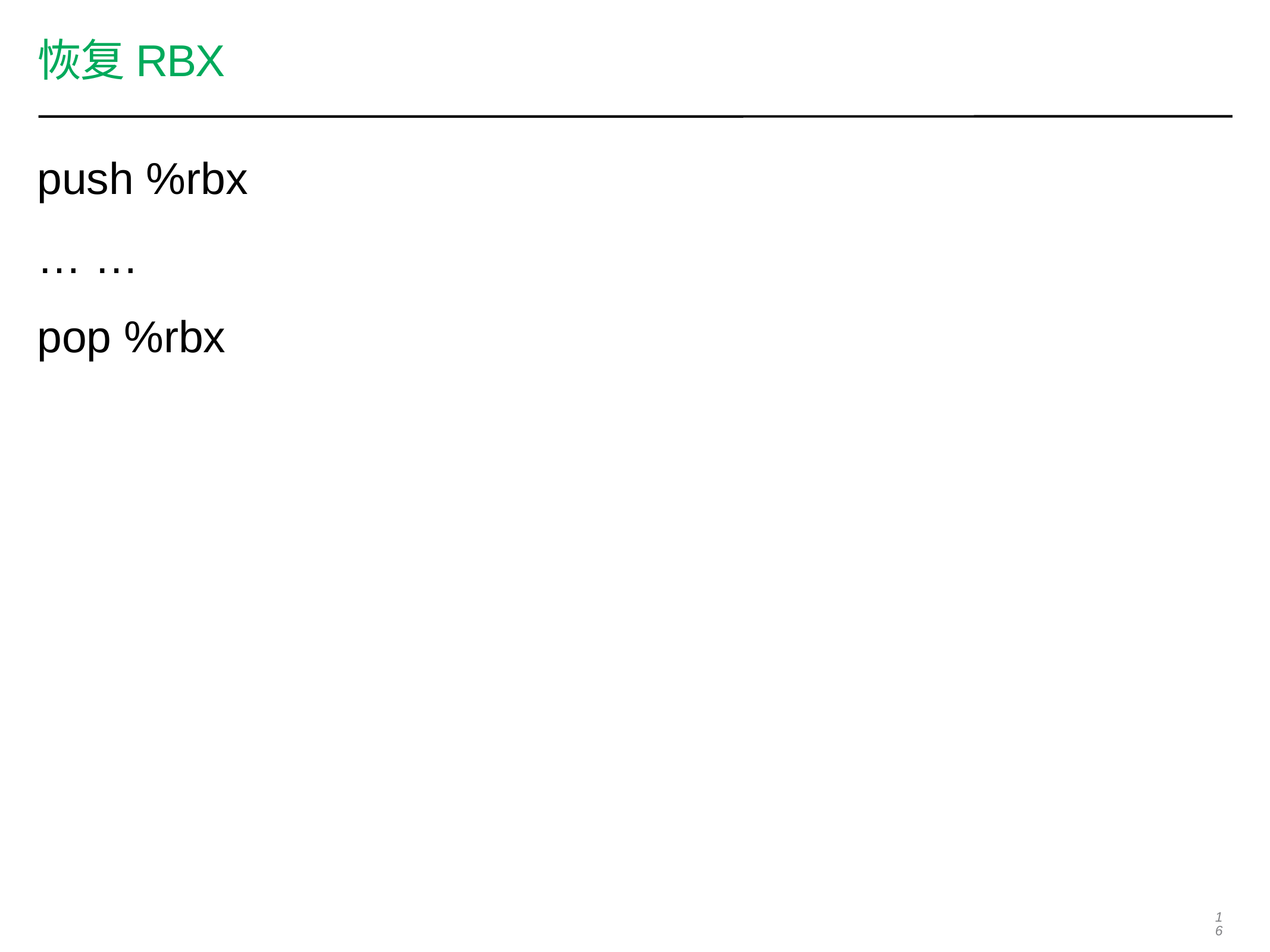

# 恢复rbx
push %rbx
… …
pop %rbx
16